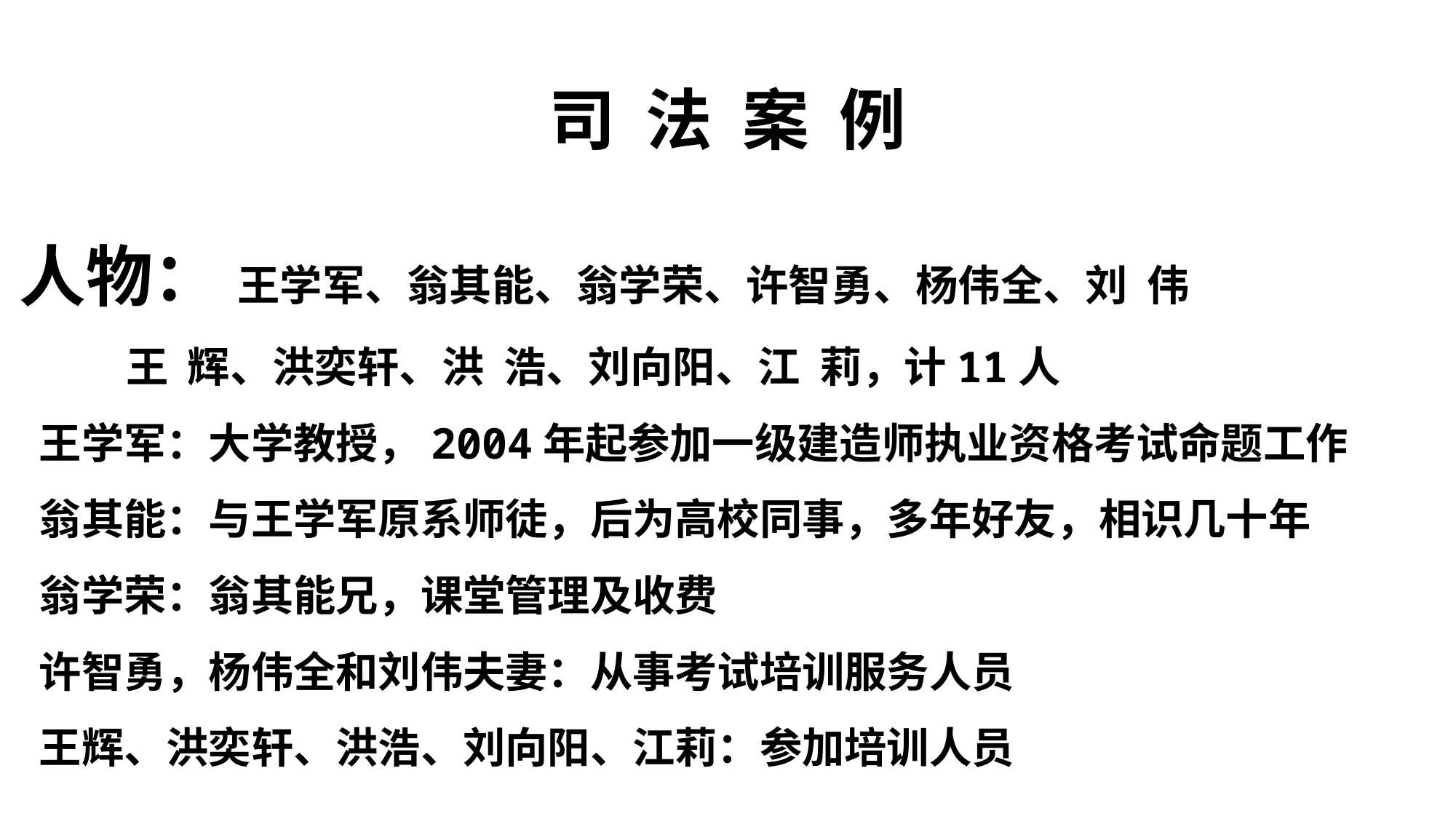

# 司  法  案  例
人物：	王学军、翁其能、翁学荣、许智勇、杨伟全、刘  伟
          王  辉、洪奕轩、洪  浩、刘向阳、江  莉，计11人
 王学军：大学教授，2004年起参加一级建造师执业资格考试命题工作
 翁其能：与王学军原系师徒，后为高校同事，多年好友，相识几十年
 翁学荣：翁其能兄，课堂管理及收费
 许智勇，杨伟全和刘伟夫妻：从事考试培训服务人员
 王辉、洪奕轩、洪浩、刘向阳、江莉：参加培训人员